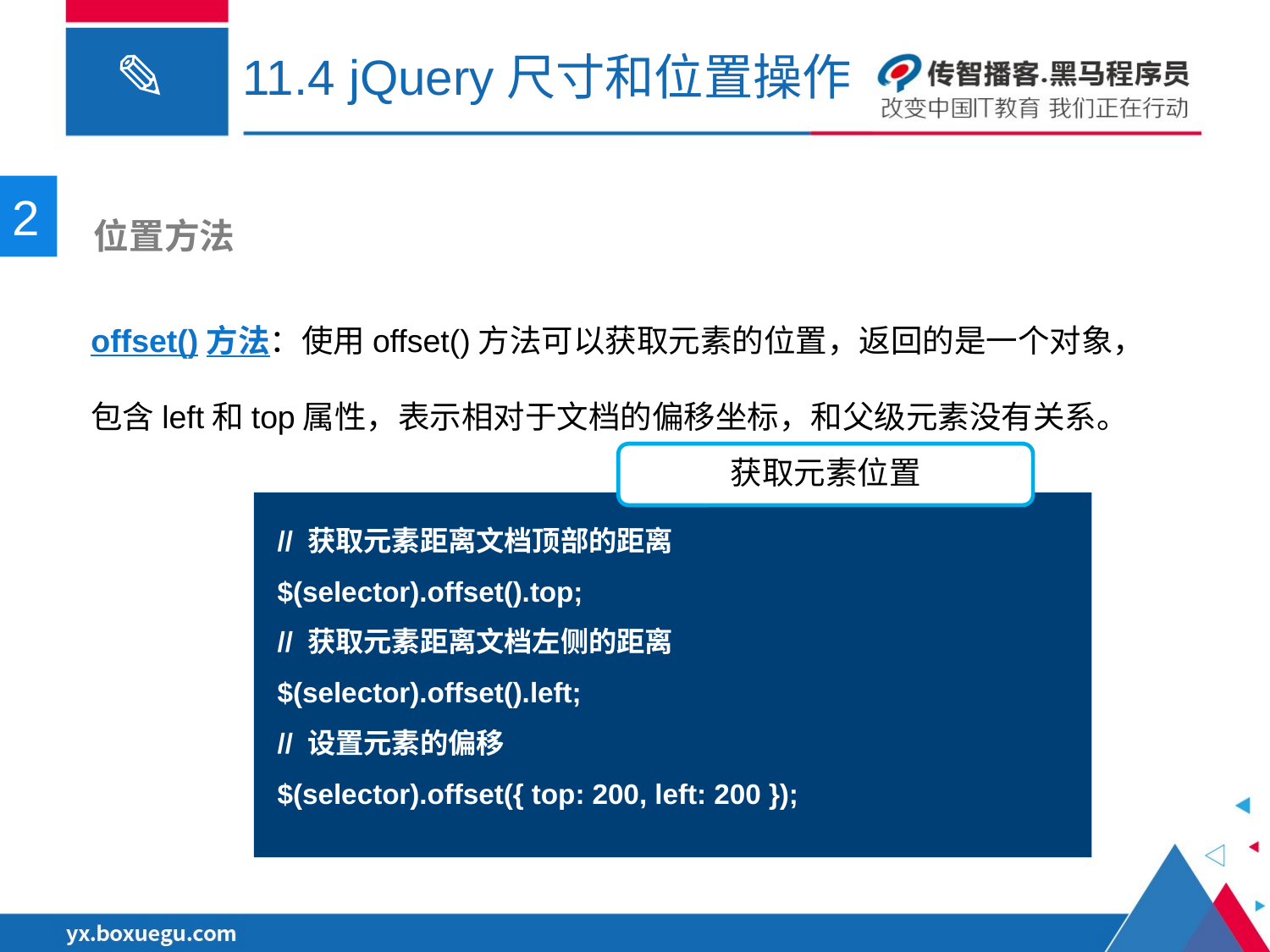

# 11.4 jQuery尺寸和位置操作

2
  位置方法
offset()方法：使用offset()方法可以获取元素的位置，返回的是一个对象，包含left和top属性，表示相对于文档的偏移坐标，和父级元素没有关系。
获取元素位置

// 获取元素距离文档顶部的距离
$(selector).offset().top;
// 获取元素距离文档左侧的距离
$(selector).offset().left;
// 设置元素的偏移
$(selector).offset({ top: 200, left: 200 });